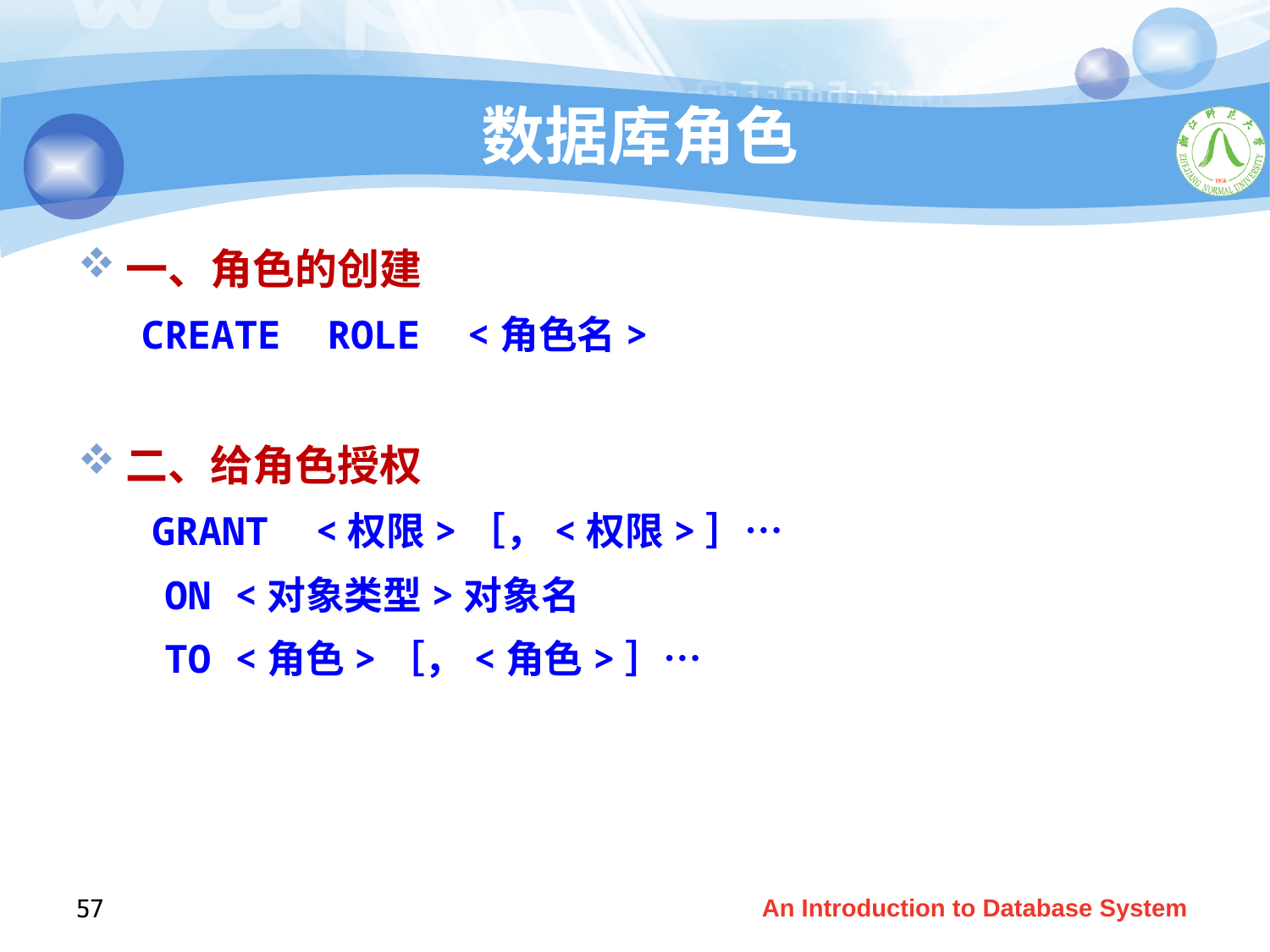

# 数据库角色
一、角色的创建
CREATE  ROLE  <角色名>

二、给角色授权
 GRANT  <权限>［，<权限>］…
 ON <对象类型>对象名
 TO <角色>［，<角色>］…

57
An Introduction to Database System